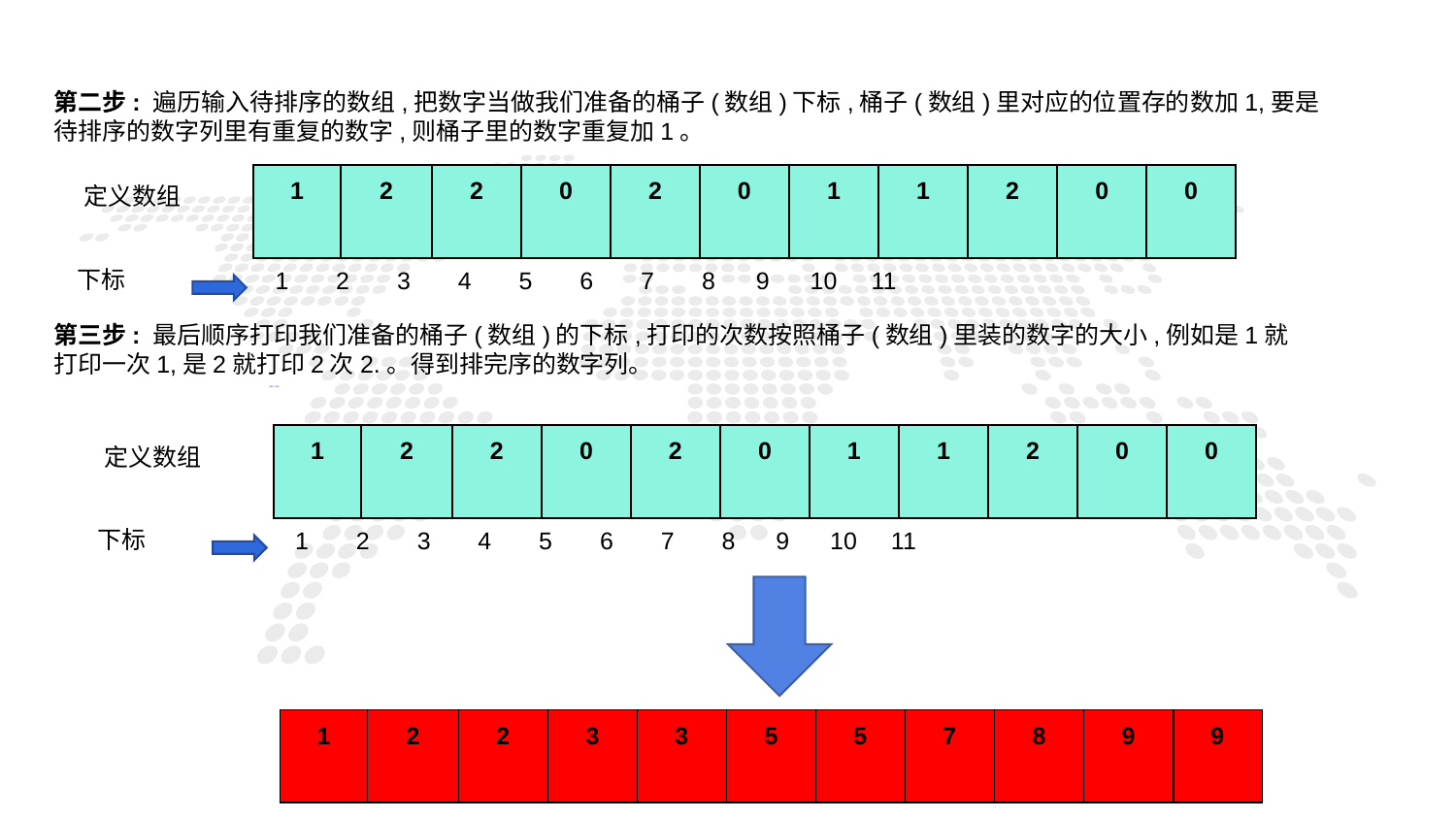

第二步: 遍历输入待排序的数组,把数字当做我们准备的桶子(数组)下标,桶子(数组)里对应的位置存的数加1,要是待排序的数字列里有重复的数字,则桶子里的数字重复加1。
| 1 | 2 | 2 | 0 | 2 | 0 | 1 | 1 | 2 | 0 | 0 |
| --- | --- | --- | --- | --- | --- | --- | --- | --- | --- | --- |
 定义数组
下标
   1       2       3       4       5       6       7       8      9      10     11

第三步: 最后顺序打印我们准备的桶子(数组)的下标,打印的次数按照桶子(数组)里装的数字的大小,例如是1就打印一次1,是2就打印2次2.。得到排完序的数字列。
PART  ONE
| 1 | 2 | 2 | 0 | 2 | 0 | 1 | 1 | 2 | 0 | 0 |
| --- | --- | --- | --- | --- | --- | --- | --- | --- | --- | --- |
 定义数组
下标
   1       2       3       4       5       6       7       8      9      10     11

| 1 | 2 | 2 | 3 | 3 | 5 | 5 | 7 | 8 | 9 | 9 |
| --- | --- | --- | --- | --- | --- | --- | --- | --- | --- | --- |